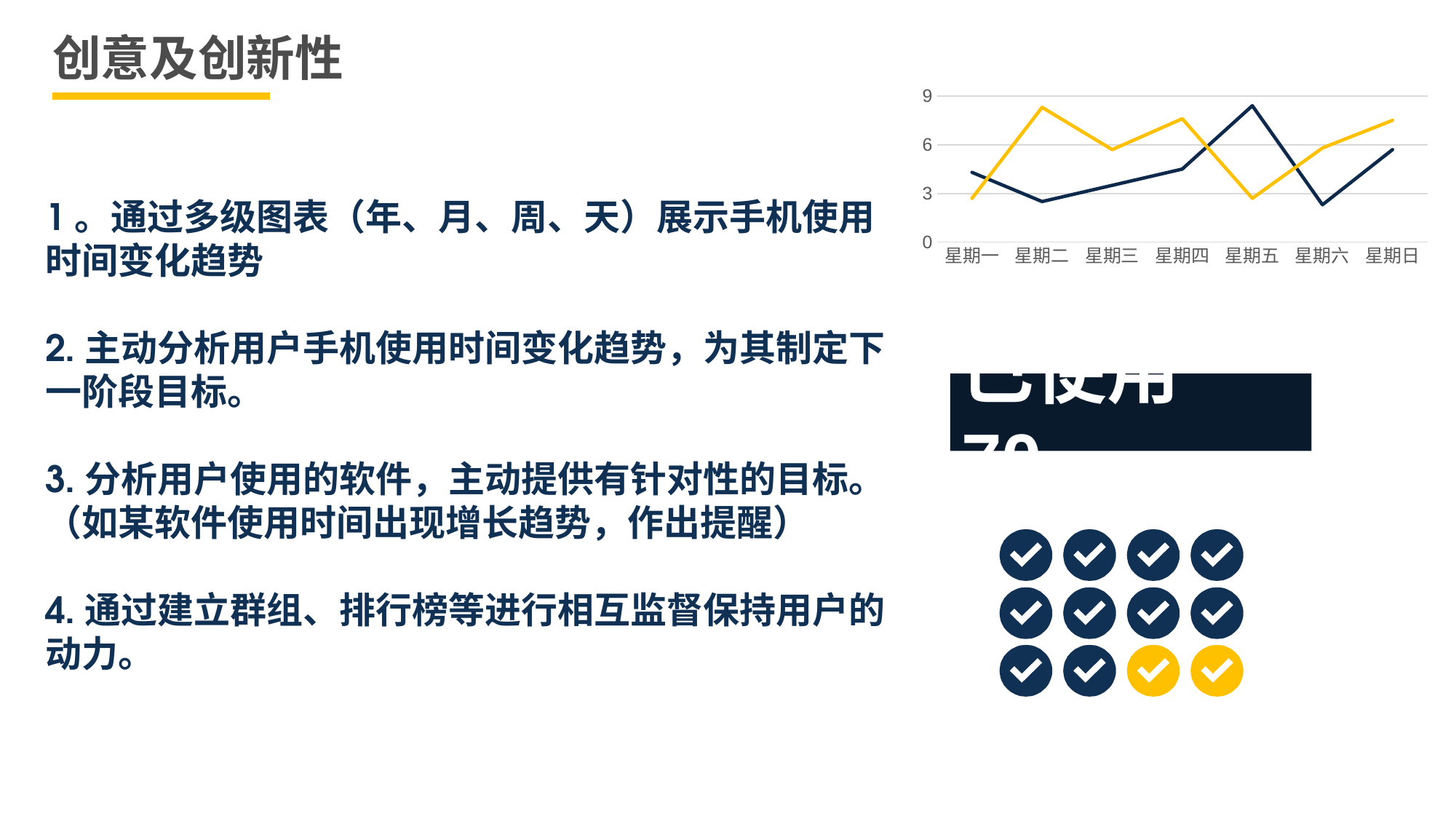

# 创意及创新性

### Chart

| Category | 系列 1 | 系列 2 |
|---|---|---|
| 星期一 | 4.3 | 2.7 |
| 星期二 | 2.5 | 8.3 |
| 星期三 | 3.5 | 5.7 |
| 星期四 | 4.5 | 7.6 |
| 星期五 | 8.4 | 2.7 |
| 星期六 | 2.3 | 5.8 |
| 星期日 | 5.7 | 7.5 |
1。通过多级图表（年、月、周、天）展示手机使用时间变化趋势

2.主动分析用户手机使用时间变化趋势，为其制定下一阶段目标。

3.分析用户使用的软件，主动提供有针对性的目标。（如某软件使用时间出现增长趋势，作出提醒）

4.通过建立群组、排行榜等进行相互监督保持用户的动力。

已使用70%